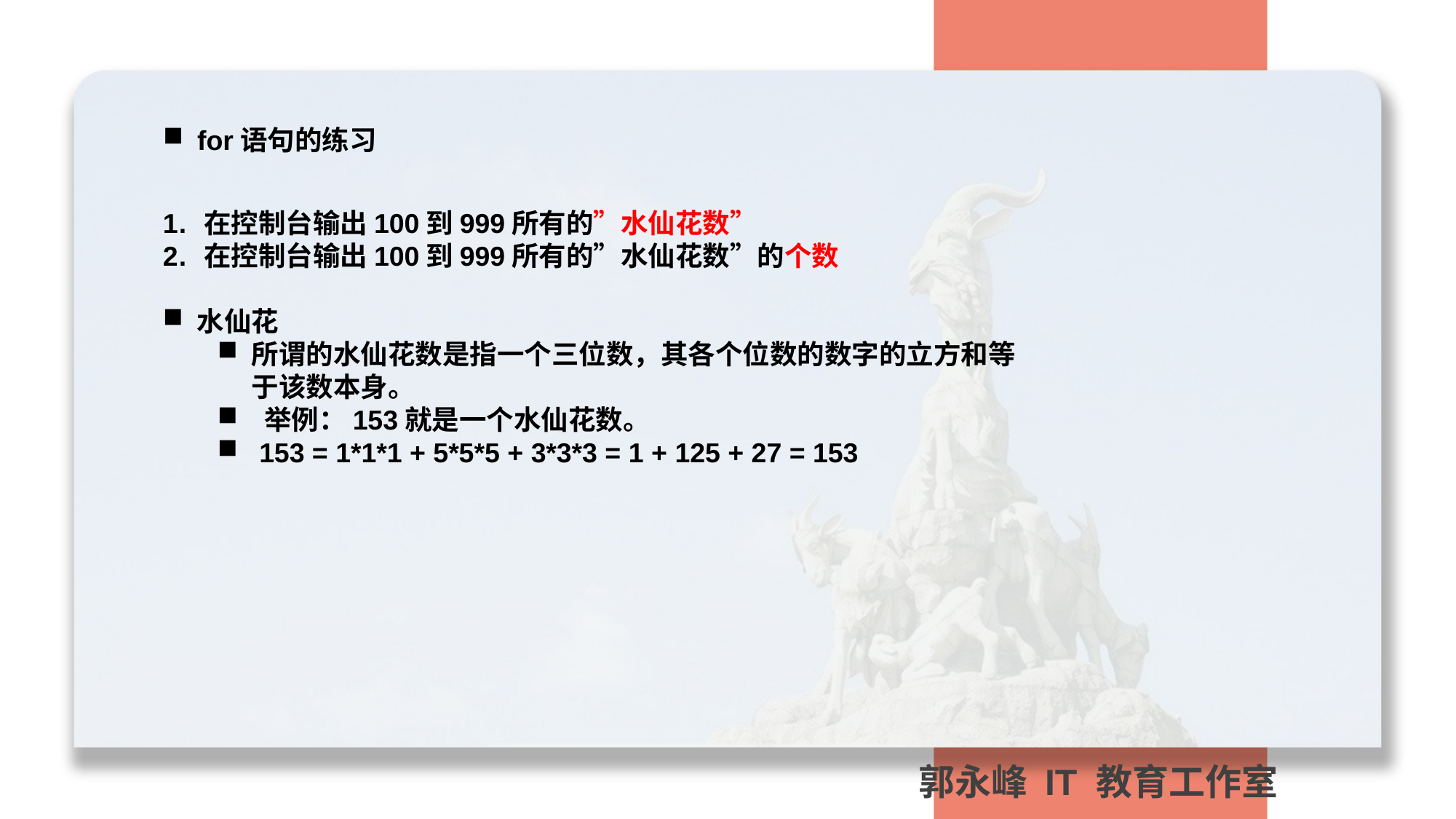

for语句的练习
在控制台输出100到999所有的”水仙花数”
在控制台输出100到999所有的”水仙花数”的个数

水仙花
所谓的水仙花数是指一个三位数，其各个位数的数字的立方和等于该数本身。
 举例：153就是一个水仙花数。
 153 = 1*1*1 + 5*5*5 + 3*3*3 = 1 + 125 + 27 = 153